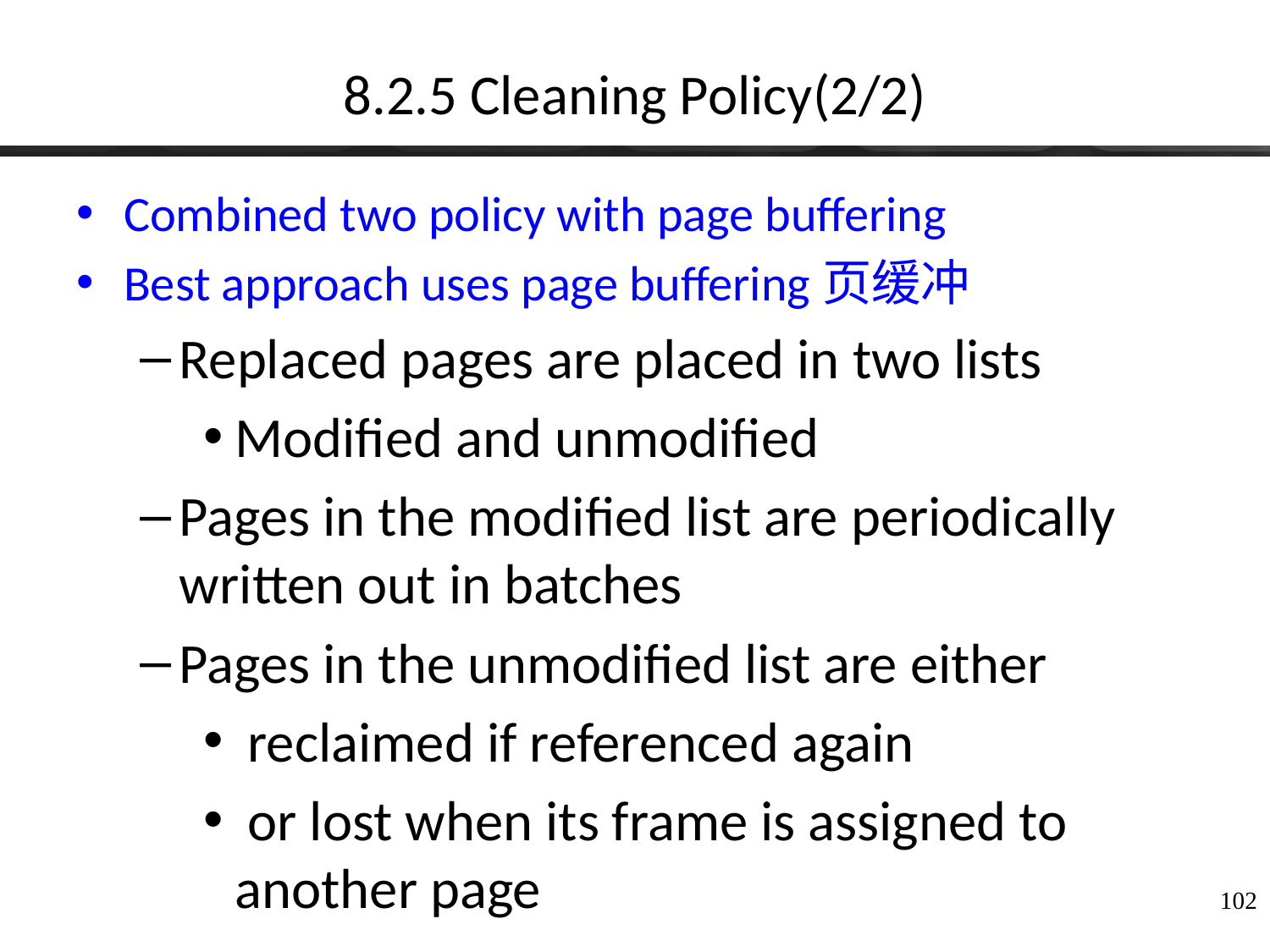

# 8.2.5 Cleaning Policy(2/2)
Combined two policy with page buffering
Best approach uses page buffering页缓冲
Replaced pages are placed in two lists
Modified and unmodified
Pages in the modified list are periodically written out in batches
Pages in the unmodified list are either
 reclaimed if referenced again
 or lost when its frame is assigned to another page

102